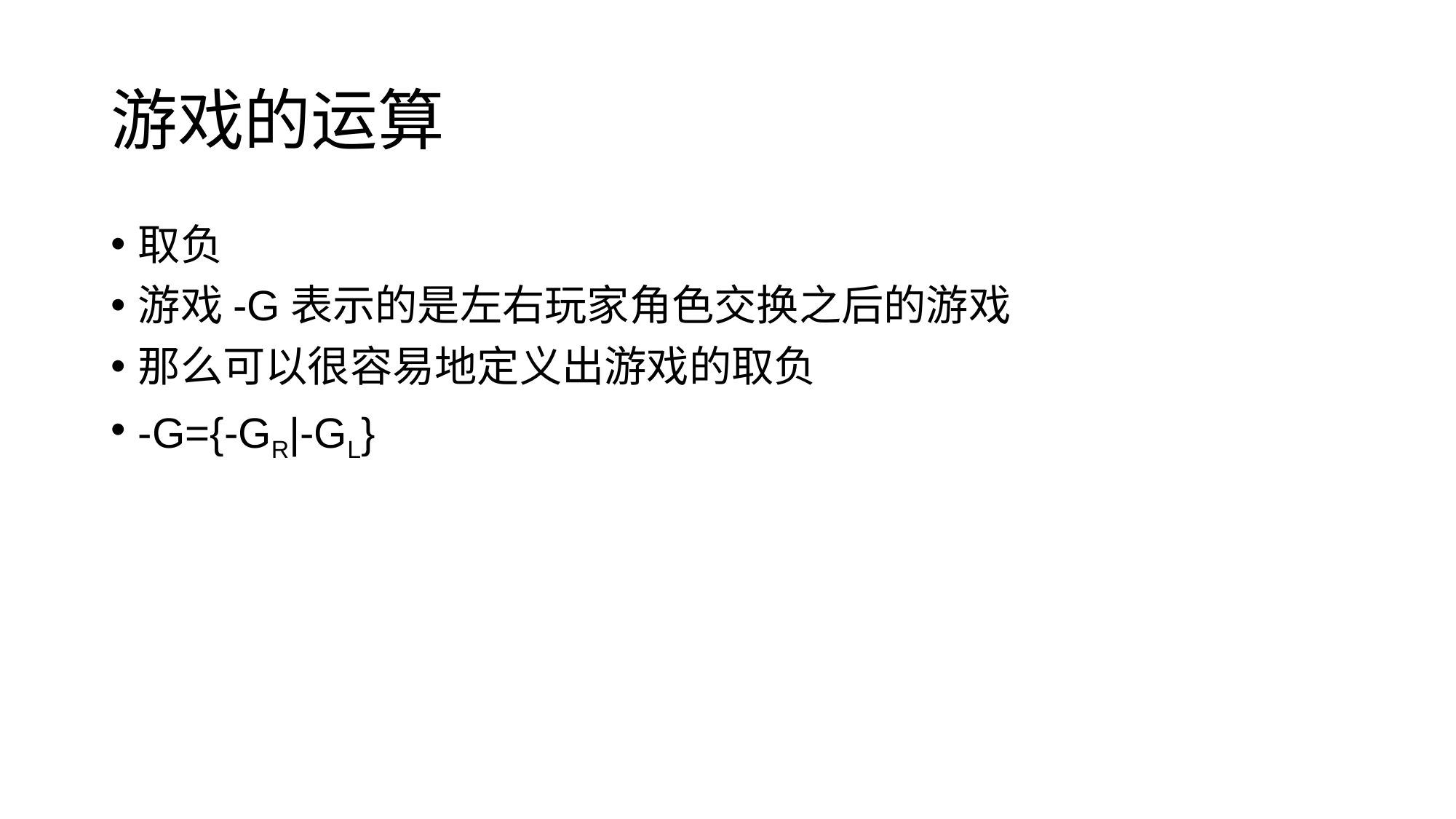

# 游戏的运算
取负
游戏-G表示的是左右玩家角色交换之后的游戏
那么可以很容易地定义出游戏的取负
-G={-GR|-GL}